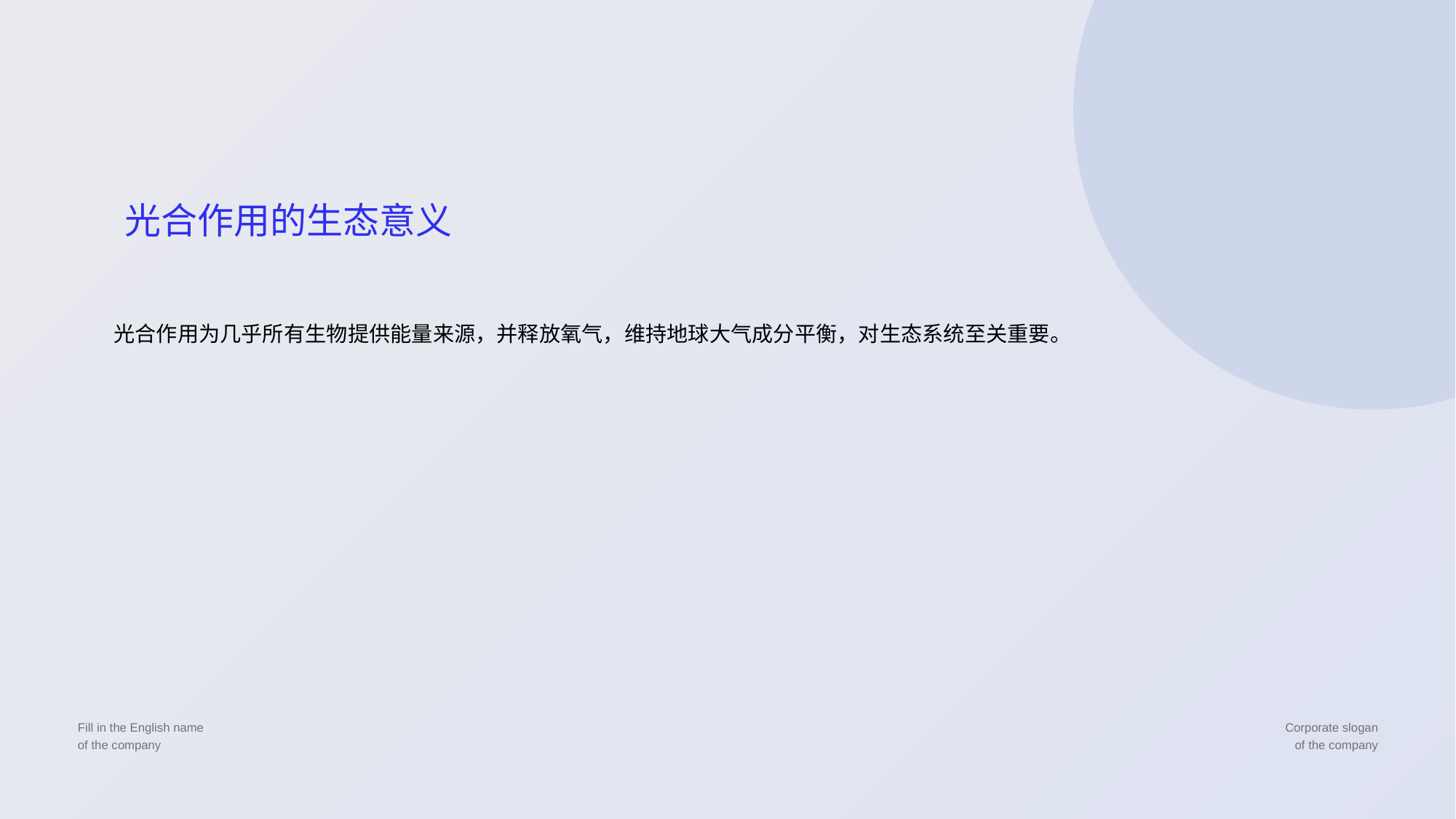

光合作用的生态意义
光合作用为几乎所有生物提供能量来源，并释放氧气，维持地球大气成分平衡，对生态系统至关重要。
Fill in the English name
of the company
Corporate slogan
of the company